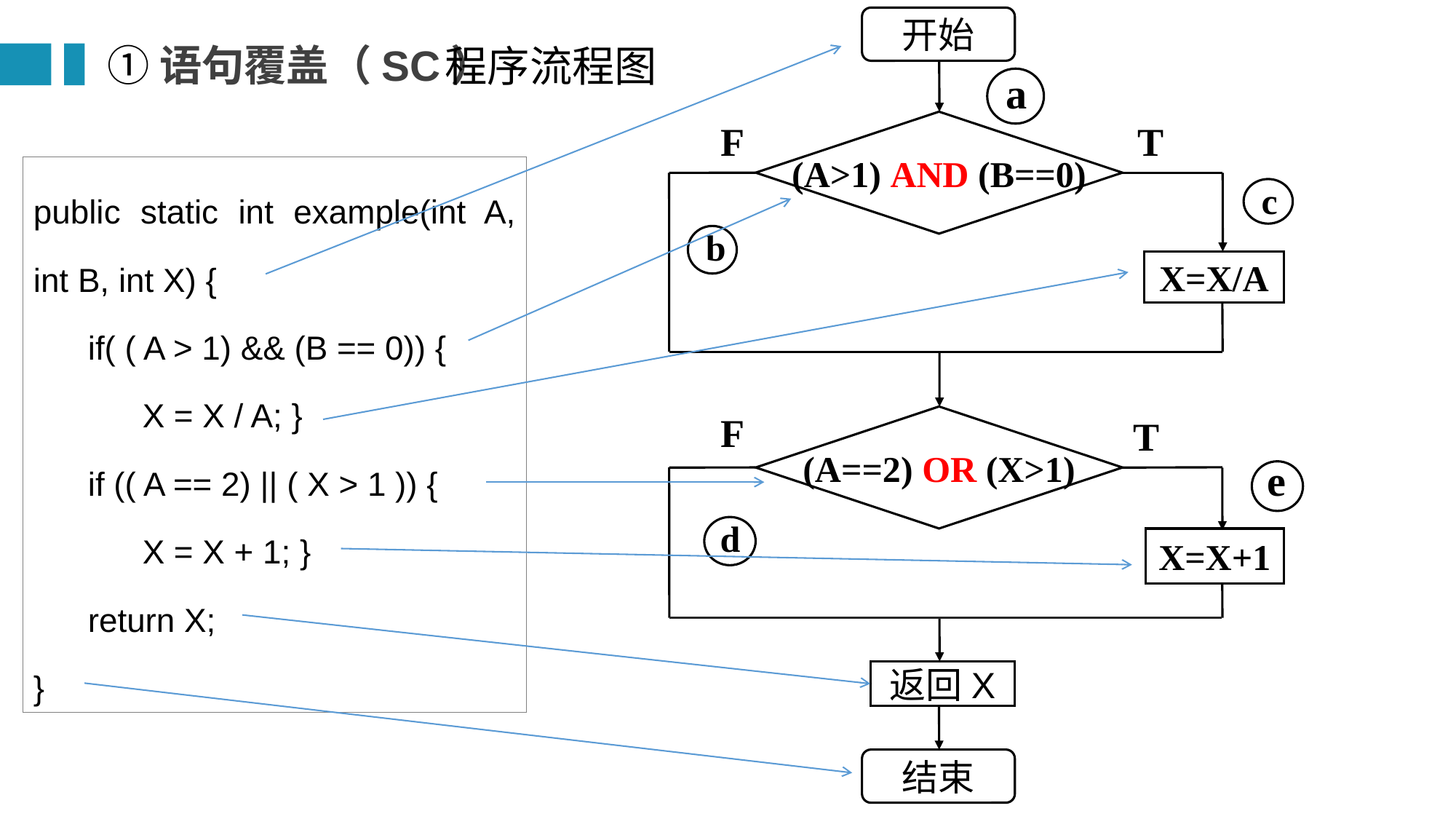

开始

a

F
(A>1) AND (B==0)
T

c

b

X=X/A

F
(A==2) OR (X>1)
T
e

d

X=X+1

返回X

结束

①语句覆盖（SC）

程序流程图

public static int example(int A, int B, int X) {
if( ( A > 1) && (B == 0)) {
X = X / A; }
if (( A == 2) || ( X > 1 )) {
X = X + 1; }
return X;
}
49